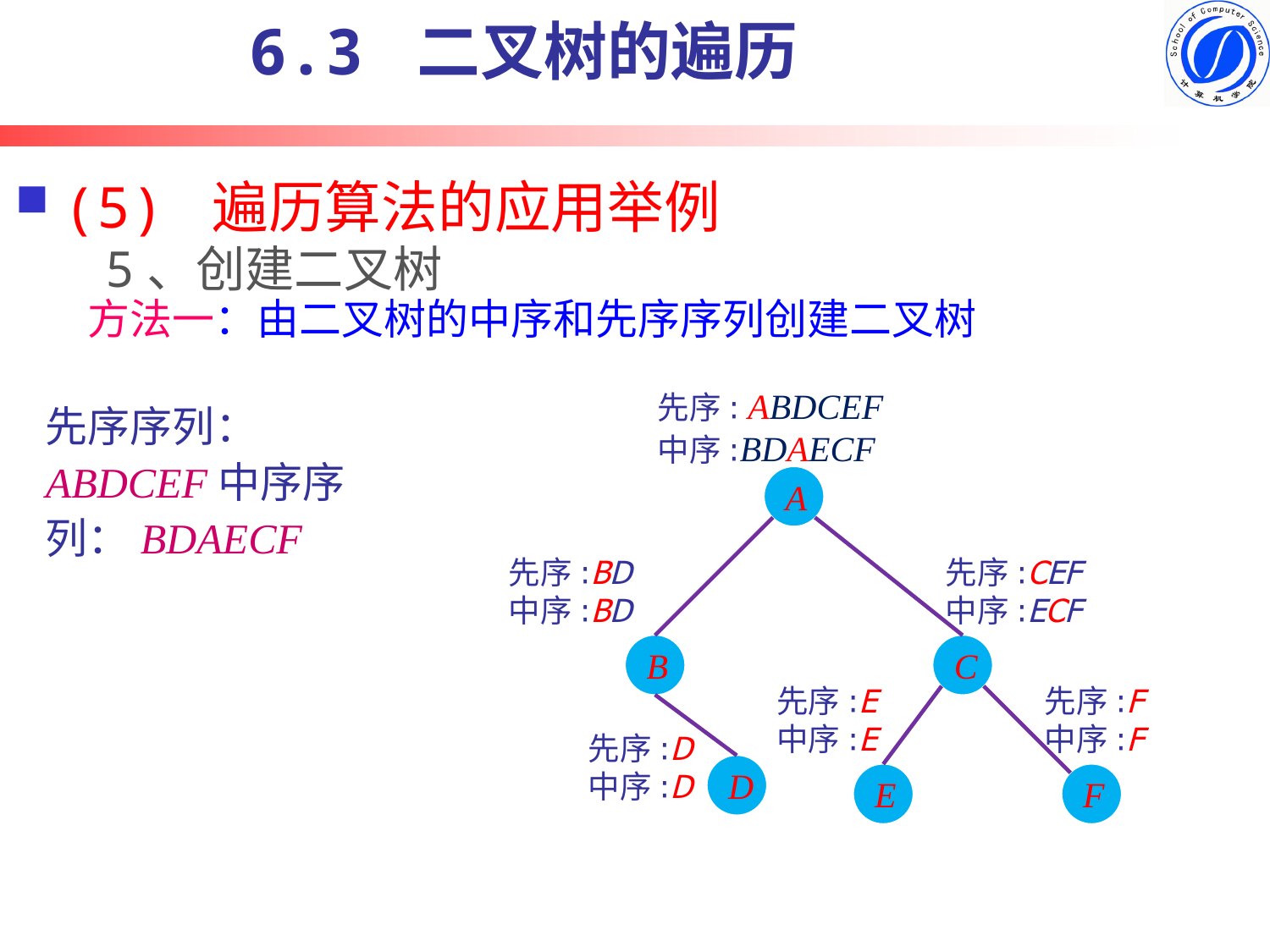

6.3 二叉树的遍历
# (5) 遍历算法的应用举例
5、创建二叉树
方法一：由二叉树的中序和先序序列创建二叉树
先序: ABDCEF
中序:BDAECF
先序序列：ABDCEF中序序列：BDAECF
A
先序:BD
中序:BD
先序:CEF
中序:ECF
B
C
先序:E
中序:E
先序:F
中序:F
先序:D
中序:D
D
E
F